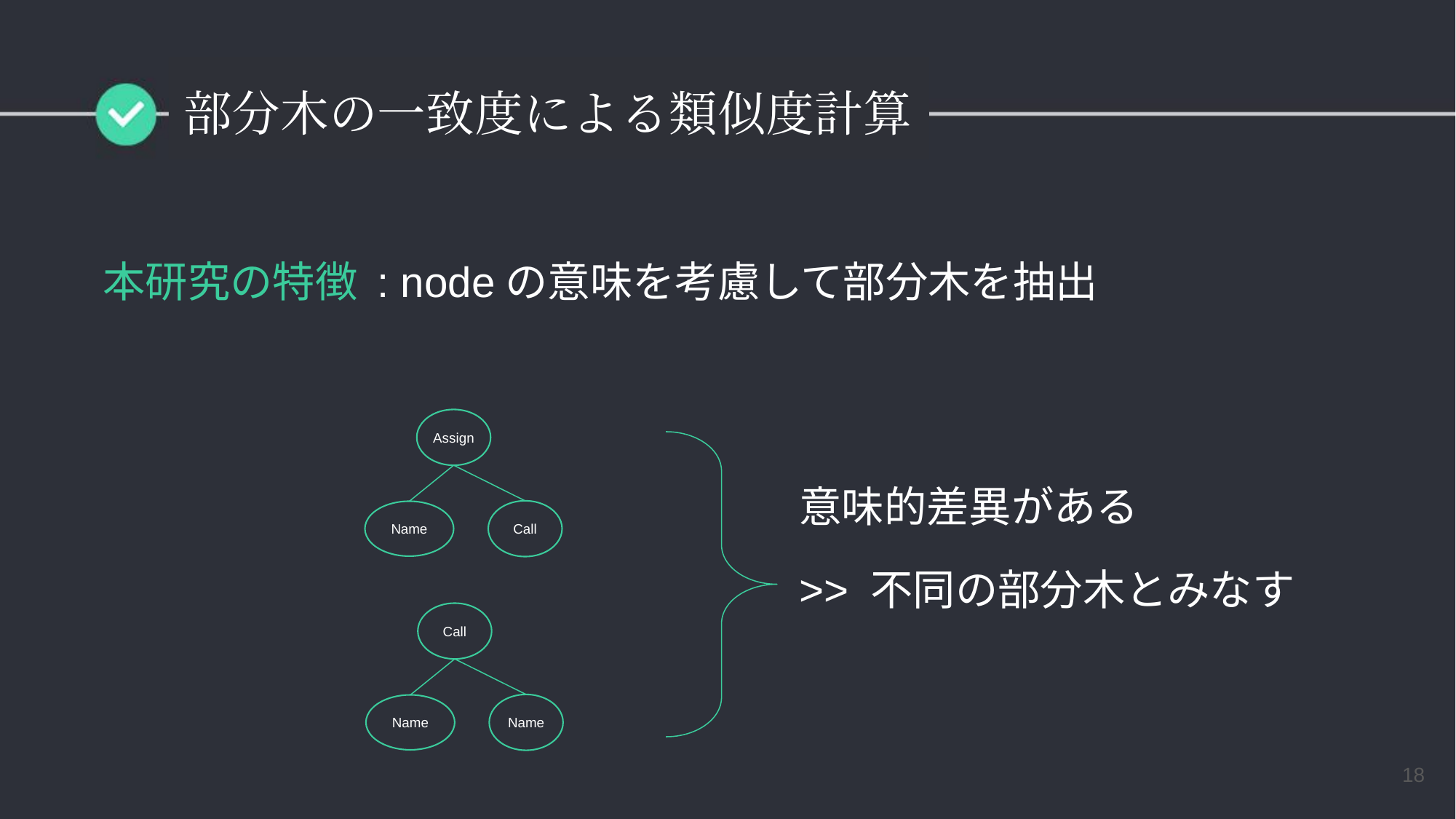

部分木の一致度による類似度計算
本研究の特徴 : nodeの意味を考慮して部分木を抽出
Assign
Call
Name

意味的差異がある
>> 不同の部分木とみなす
Call
Name
Name
18